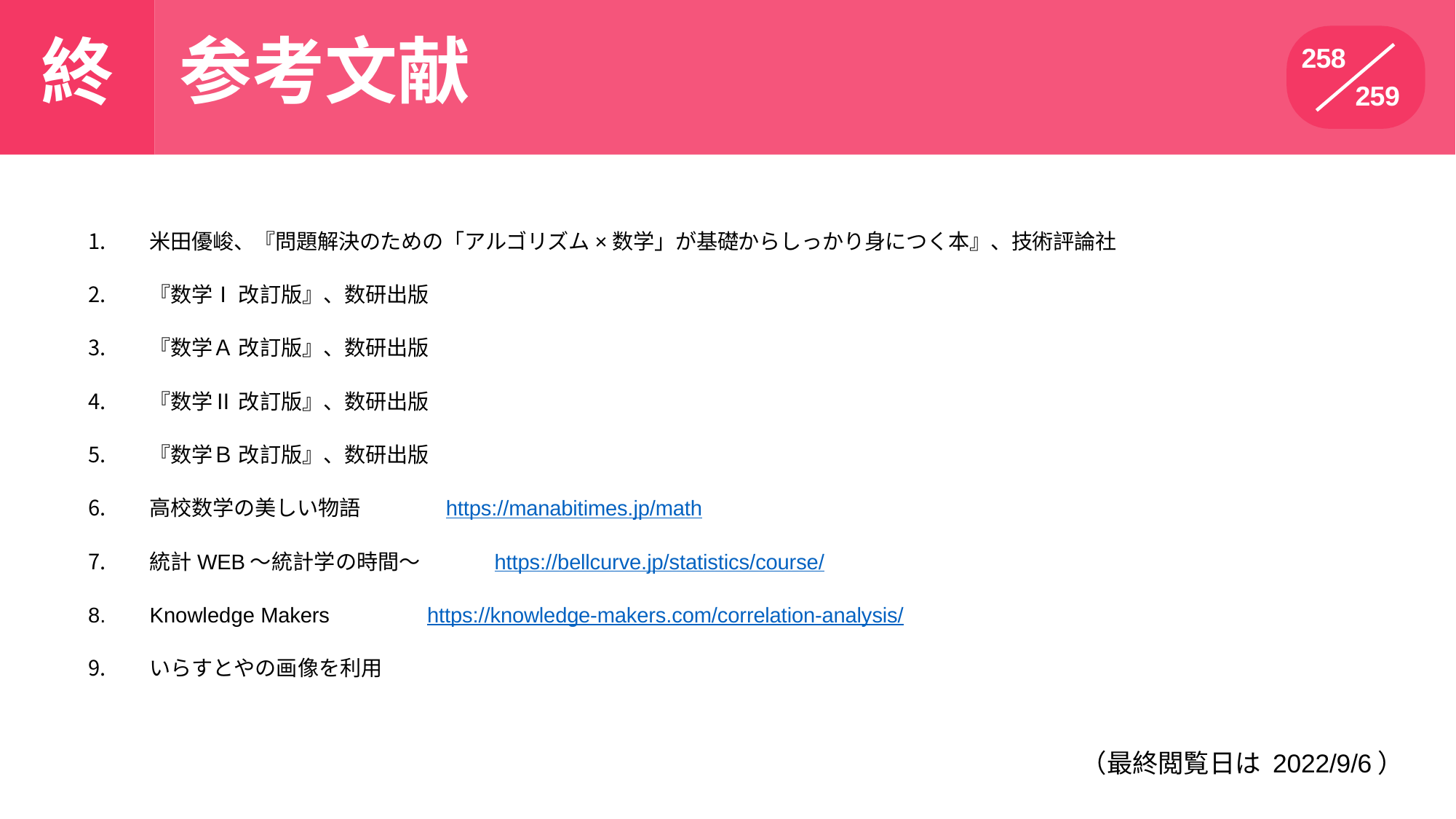

参考文献
# 終
258
259
米田優峻、『問題解決のための「アルゴリズム×数学」が基礎からしっかり身につく本』、技術評論社
『数学Ⅰ 改訂版』、数研出版
『数学Ａ 改訂版』、数研出版
『数学Ⅱ 改訂版』、数研出版
『数学Ｂ 改訂版』、数研出版
高校数学の美しい物語	https://manabitimes.jp/math
統計WEB～統計学の時間～	https://bellcurve.jp/statistics/course/
Knowledge Makers	https://knowledge-makers.com/correlation-analysis/
いらすとやの画像を利用
（最終閲覧日は 2022/9/6）